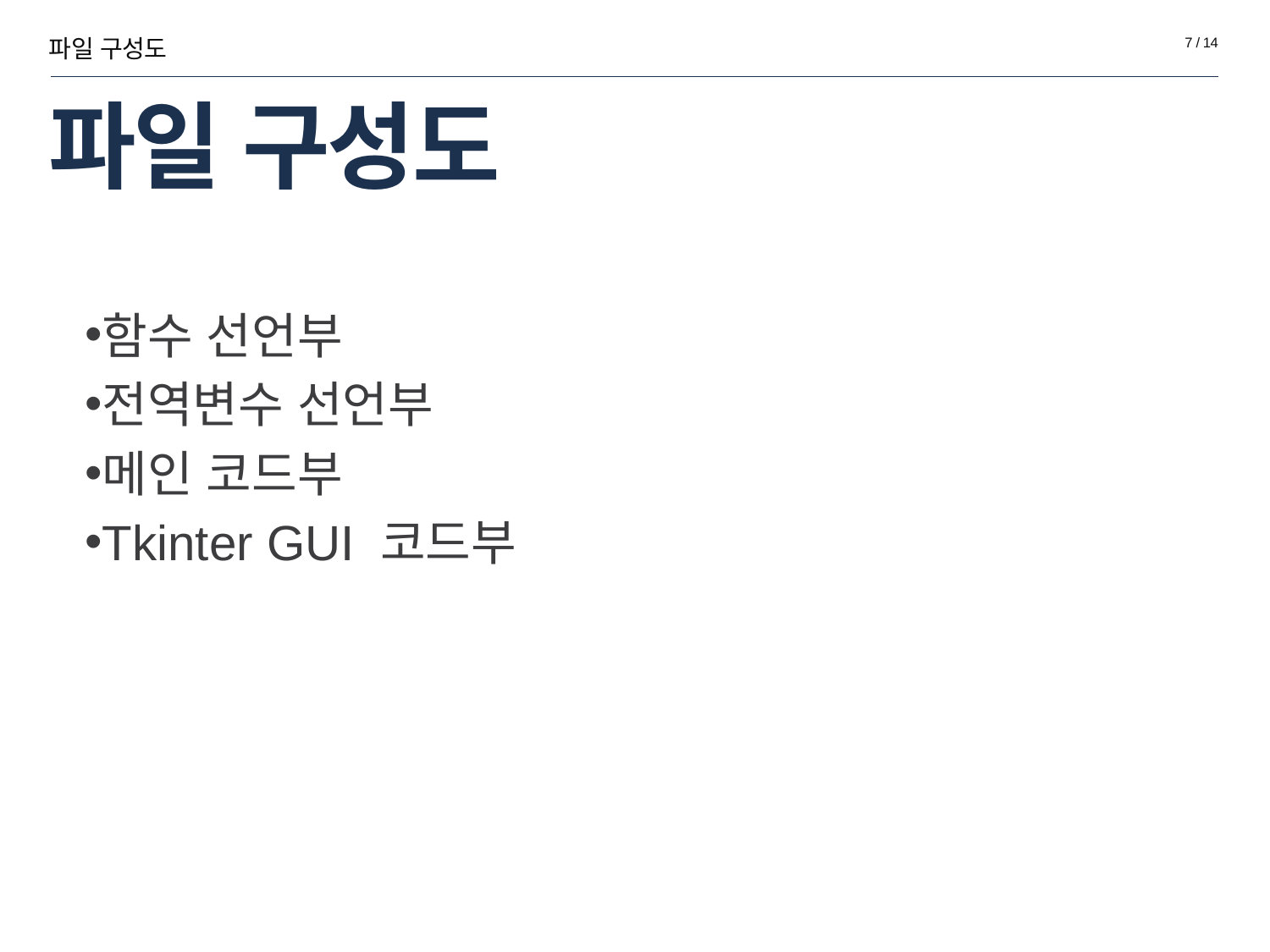

파일 구성도
7 / 14
# 파일 구성도
함수 선언부
전역변수 선언부
메인 코드부
Tkinter GUI 코드부